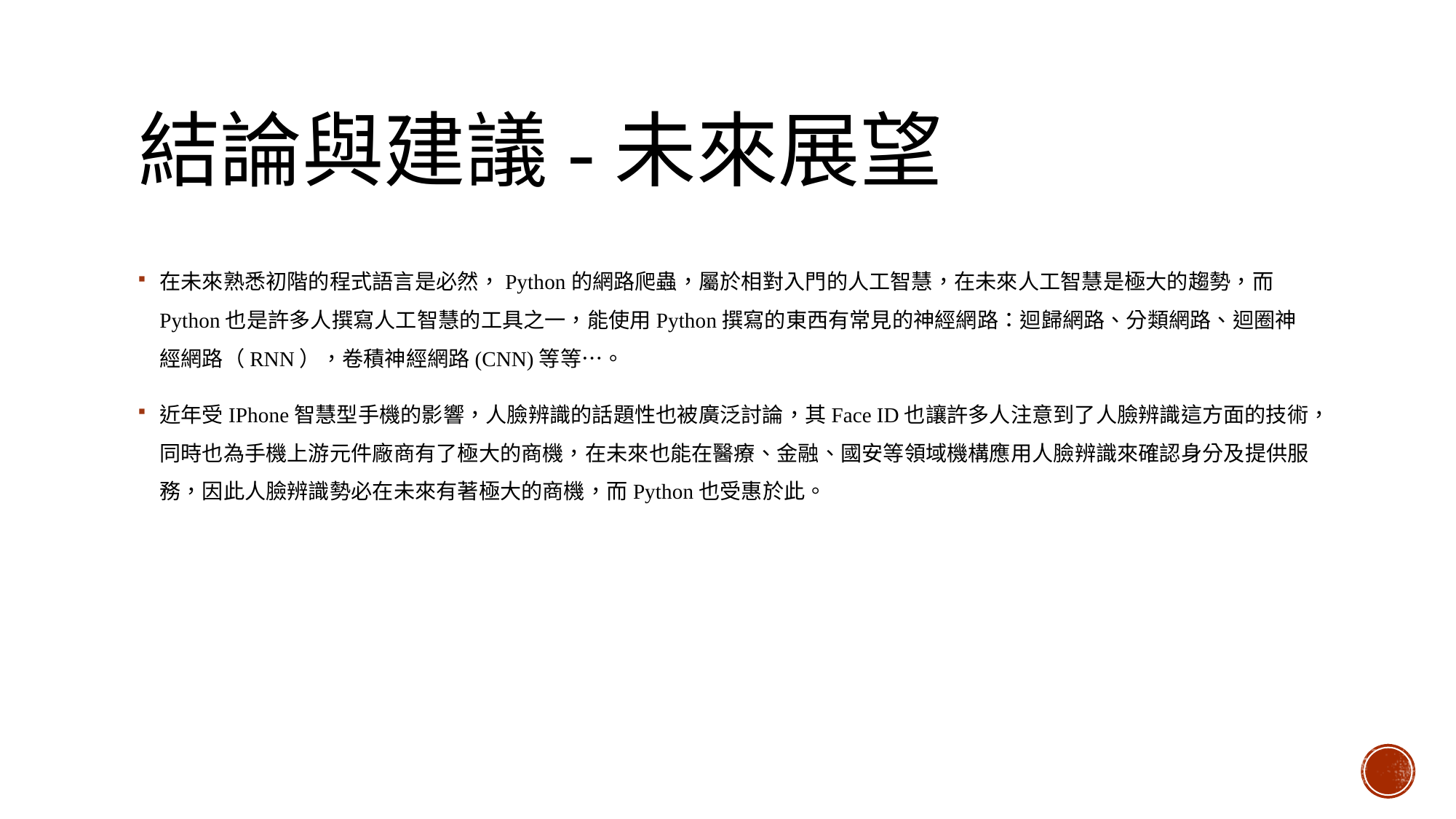

# 結論與建議-未來展望
在未來熟悉初階的程式語言是必然，Python的網路爬蟲，屬於相對入門的人工智慧，在未來人工智慧是極大的趨勢，而Python也是許多人撰寫人工智慧的工具之一，能使用Python撰寫的東西有常見的神經網路：迴歸網路、分類網路、迴圈神經網路（RNN），卷積神經網路(CNN)等等…。
近年受IPhone智慧型手機的影響，人臉辨識的話題性也被廣泛討論，其Face ID也讓許多人注意到了人臉辨識這方面的技術，同時也為手機上游元件廠商有了極大的商機，在未來也能在醫療、金融、國安等領域機構應用人臉辨識來確認身分及提供服務，因此人臉辨識勢必在未來有著極大的商機，而Python也受惠於此。